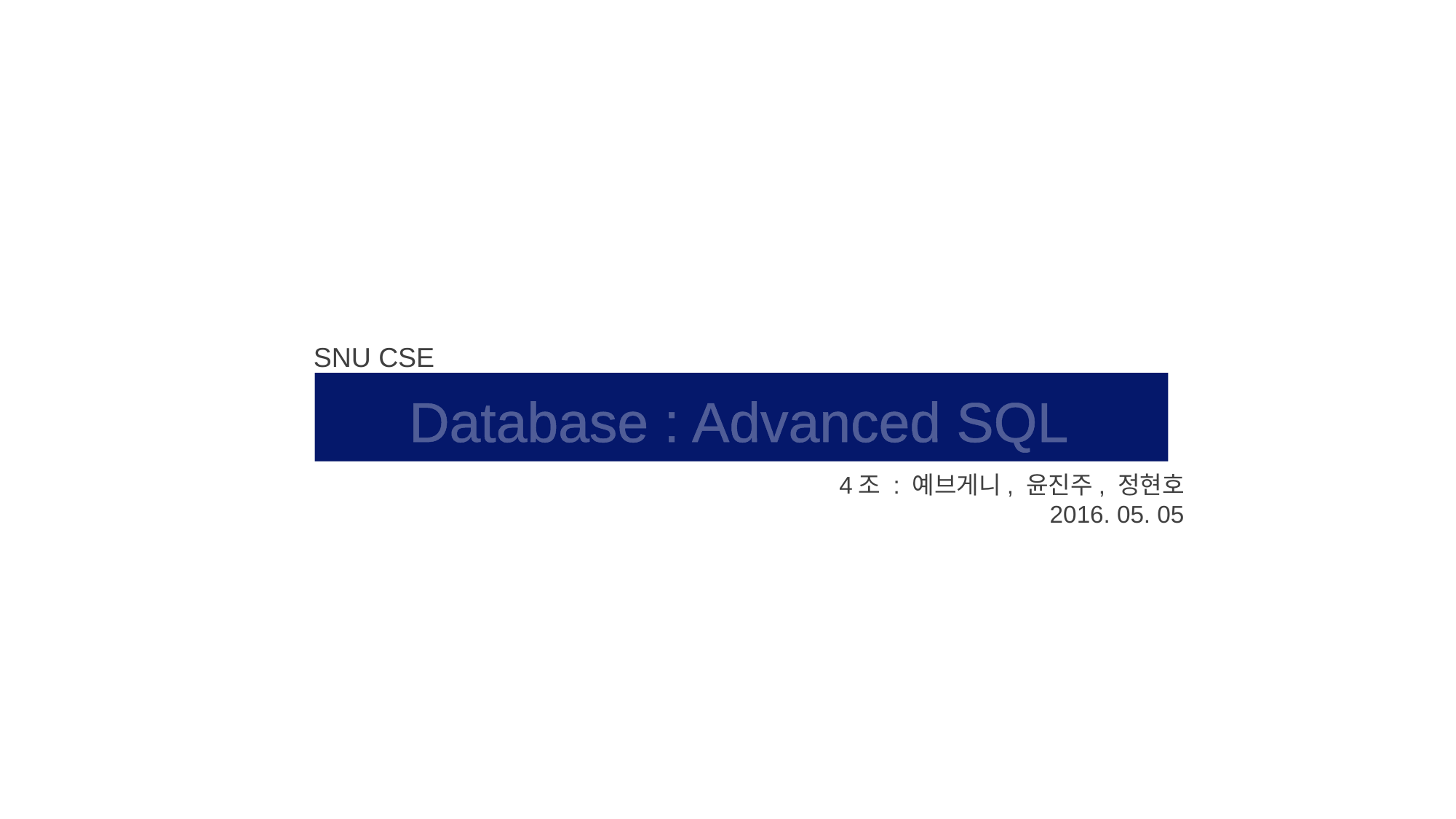

SNU CSE

Database : Advanced SQL
4조 : 예브게니, 윤진주, 정현호
2016. 05. 05